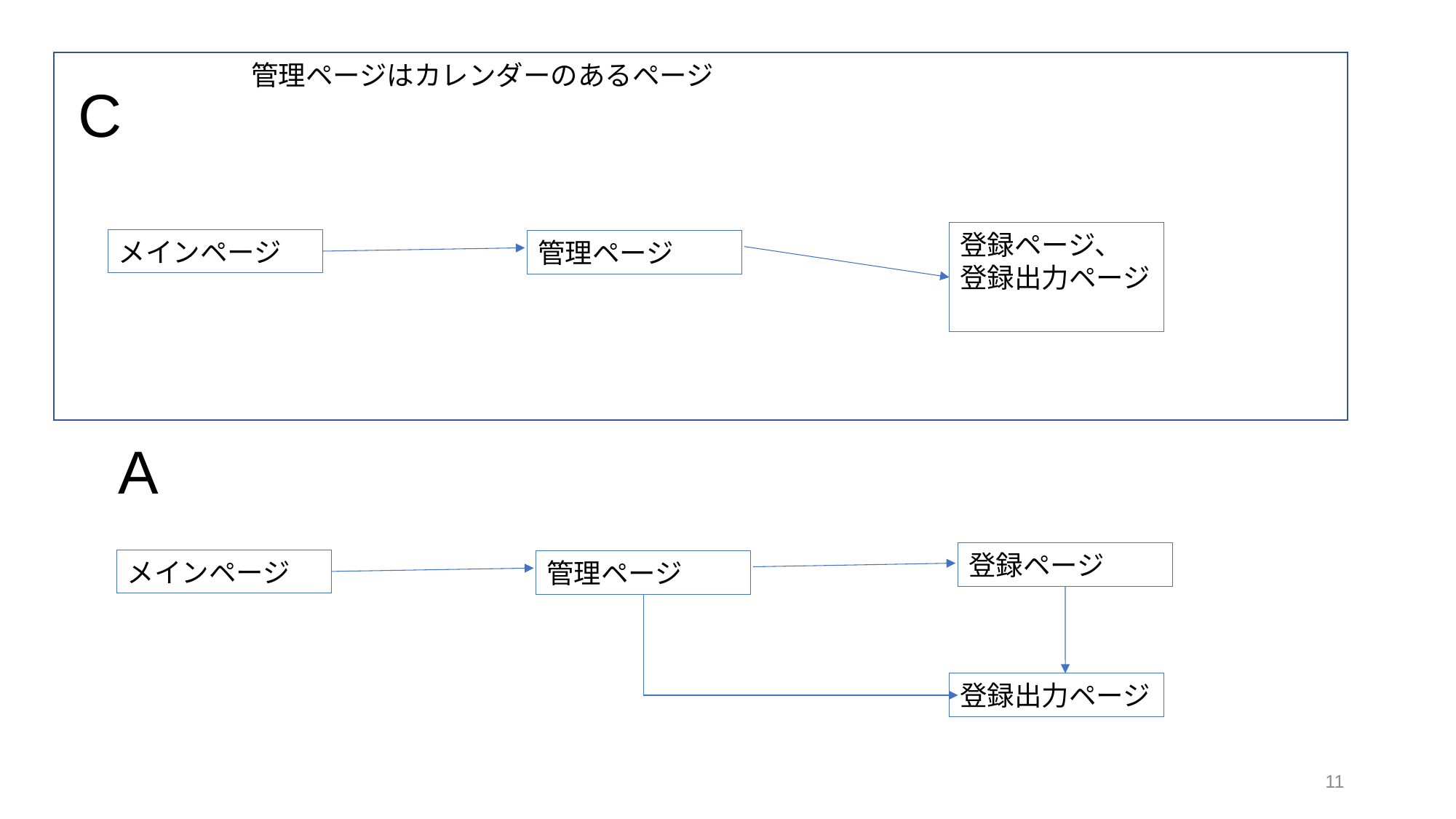

管理ページはカレンダーのあるページ
C
登録ページ、
登録出力ページ

メインページ
管理ページ
A
登録ページ
メインページ
管理ページ
登録出力ページ
11